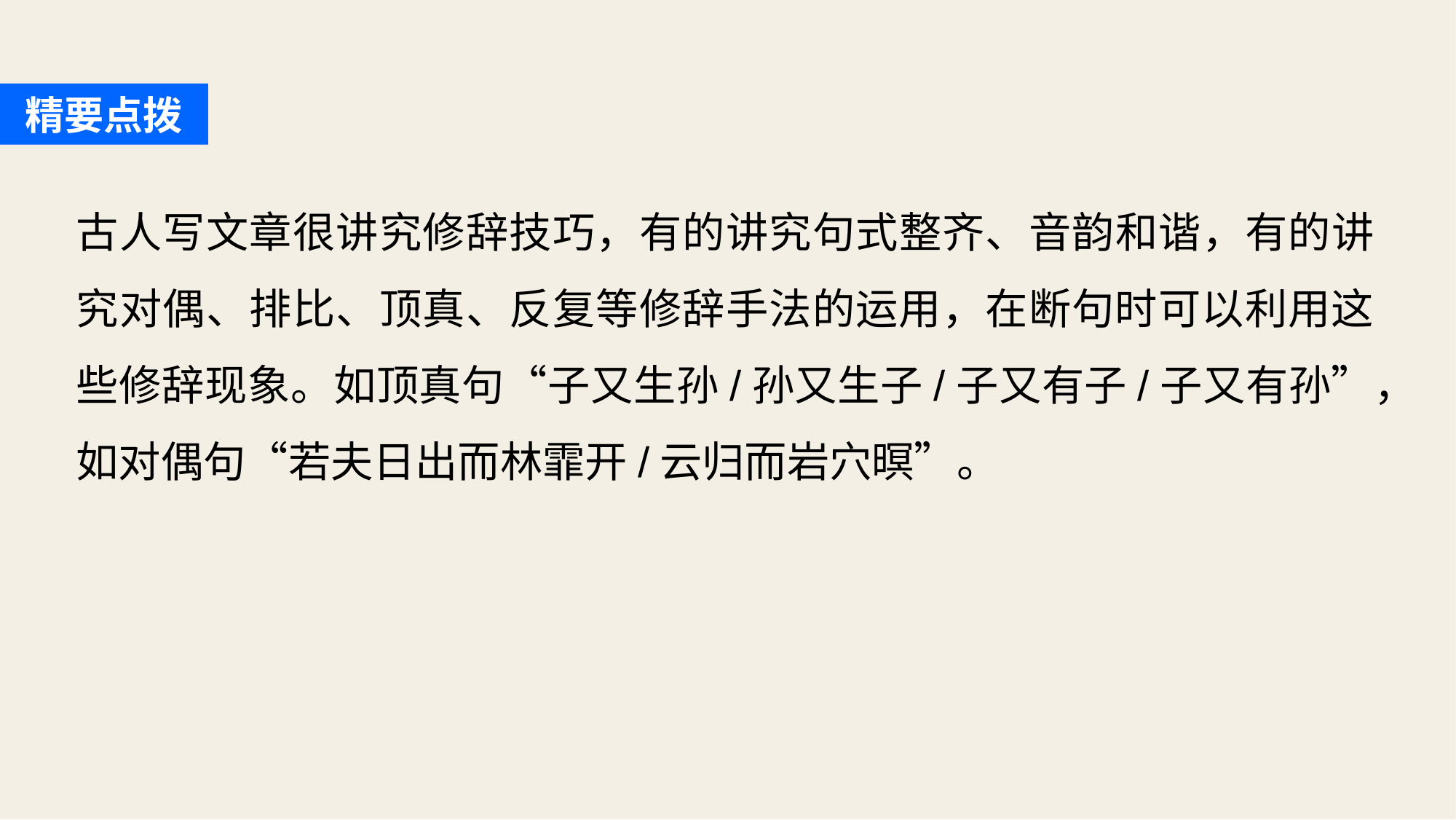

精要点拨
古人写文章很讲究修辞技巧，有的讲究句式整齐、音韵和谐，有的讲究对偶、排比、顶真、反复等修辞手法的运用，在断句时可以利用这些修辞现象。如顶真句“子又生孙/孙又生子/子又有子/子又有孙”，如对偶句“若夫日出而林霏开/云归而岩穴暝”。